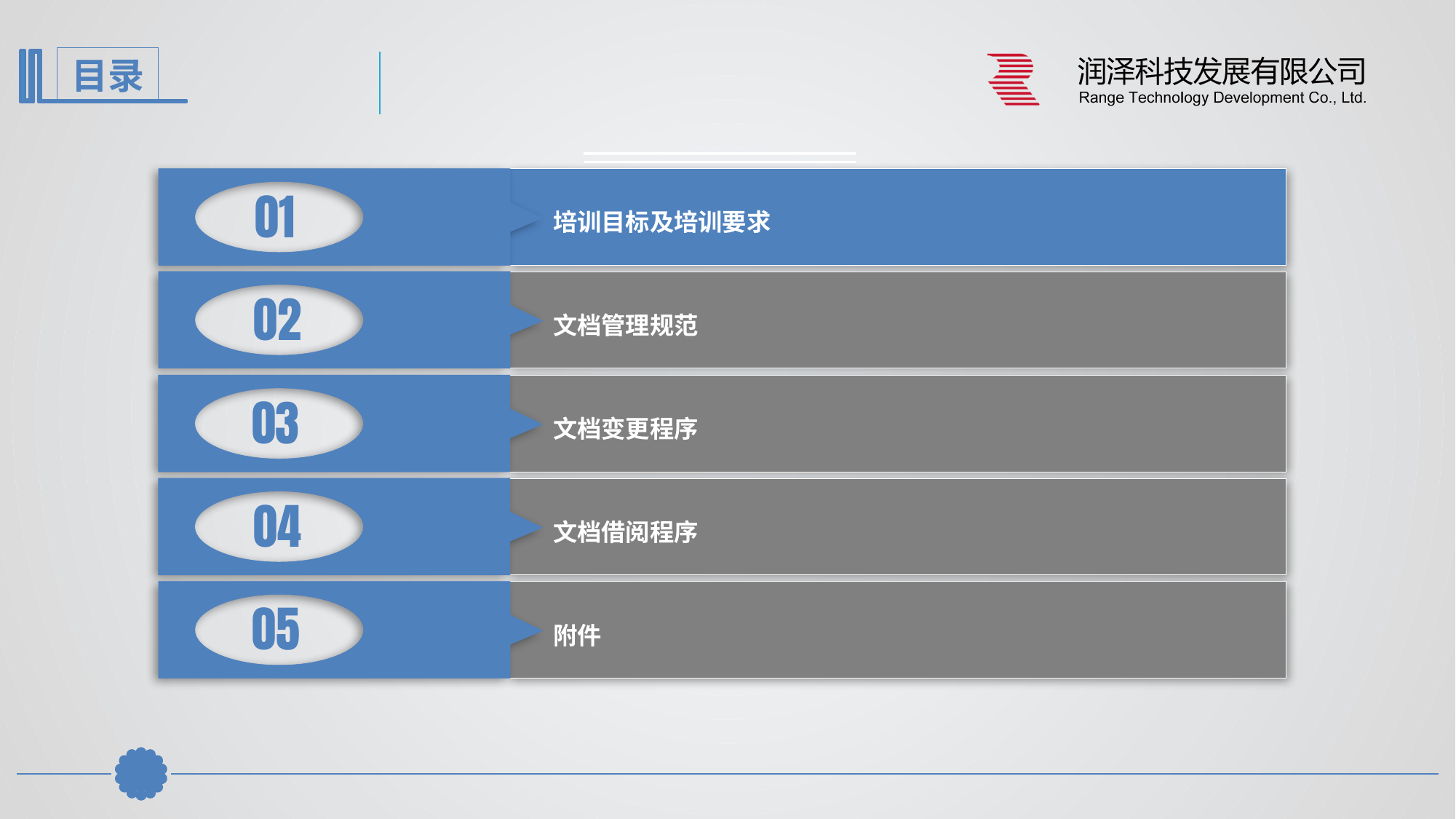

01
培训目标及培训要求

02
文档管理规范

03
文档变更程序

04
文档借阅程序

05
附件
2